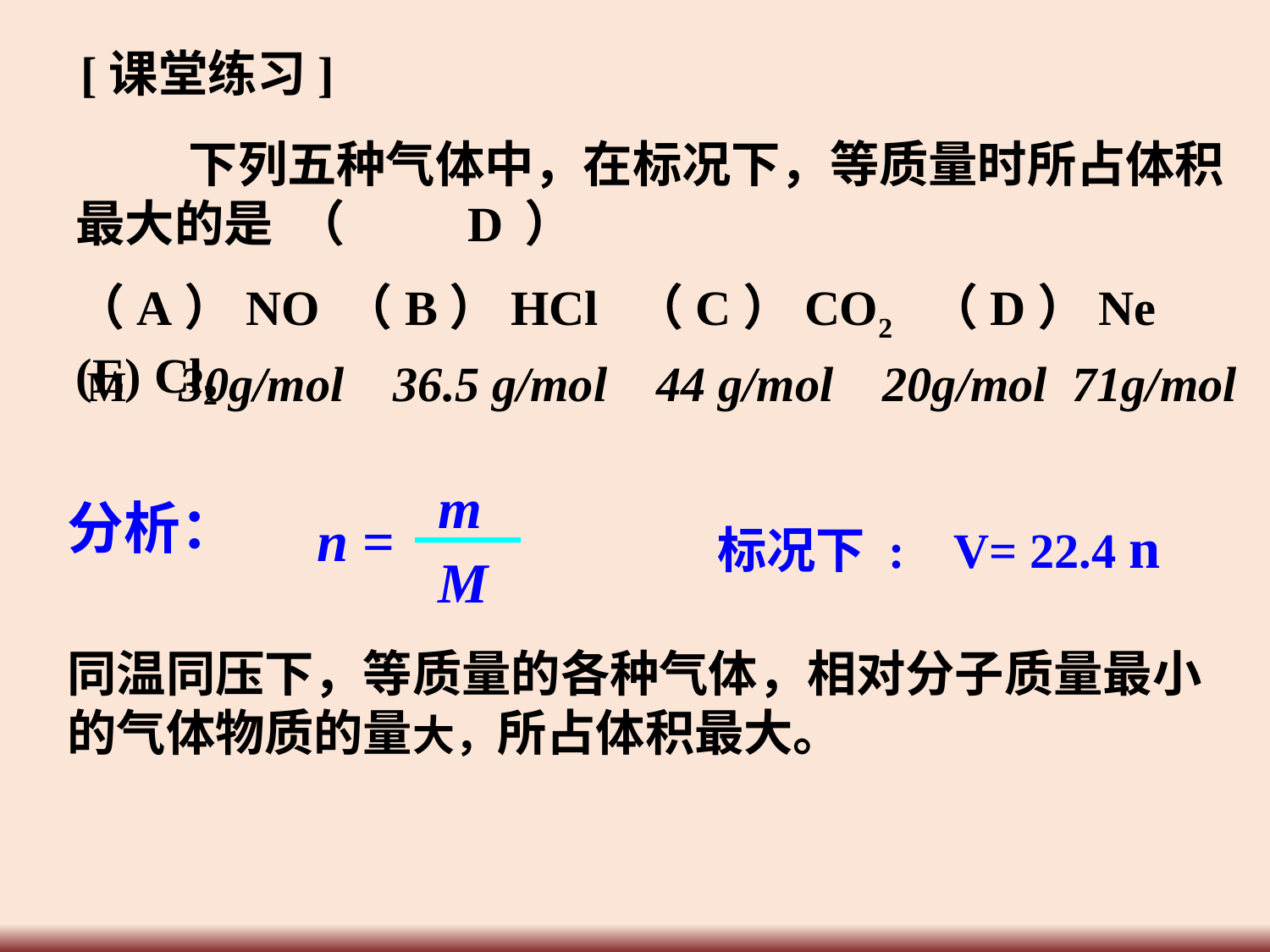

[课堂练习]
         下列五种气体中，在标况下，等质量时所占体积最大的是  （                ）
（A）NO （B）HCl  （C）CO2  （D）Ne    (E) Cl2
D
M     30g/mol    36.5 g/mol    44 g/mol    20g/mol  71g/mol
m
n =

M
分析：
标况下 :    V= 22.4 n
同温同压下，等质量的各种气体，相对分子质量最小的气体物质的量大，所占体积最大。